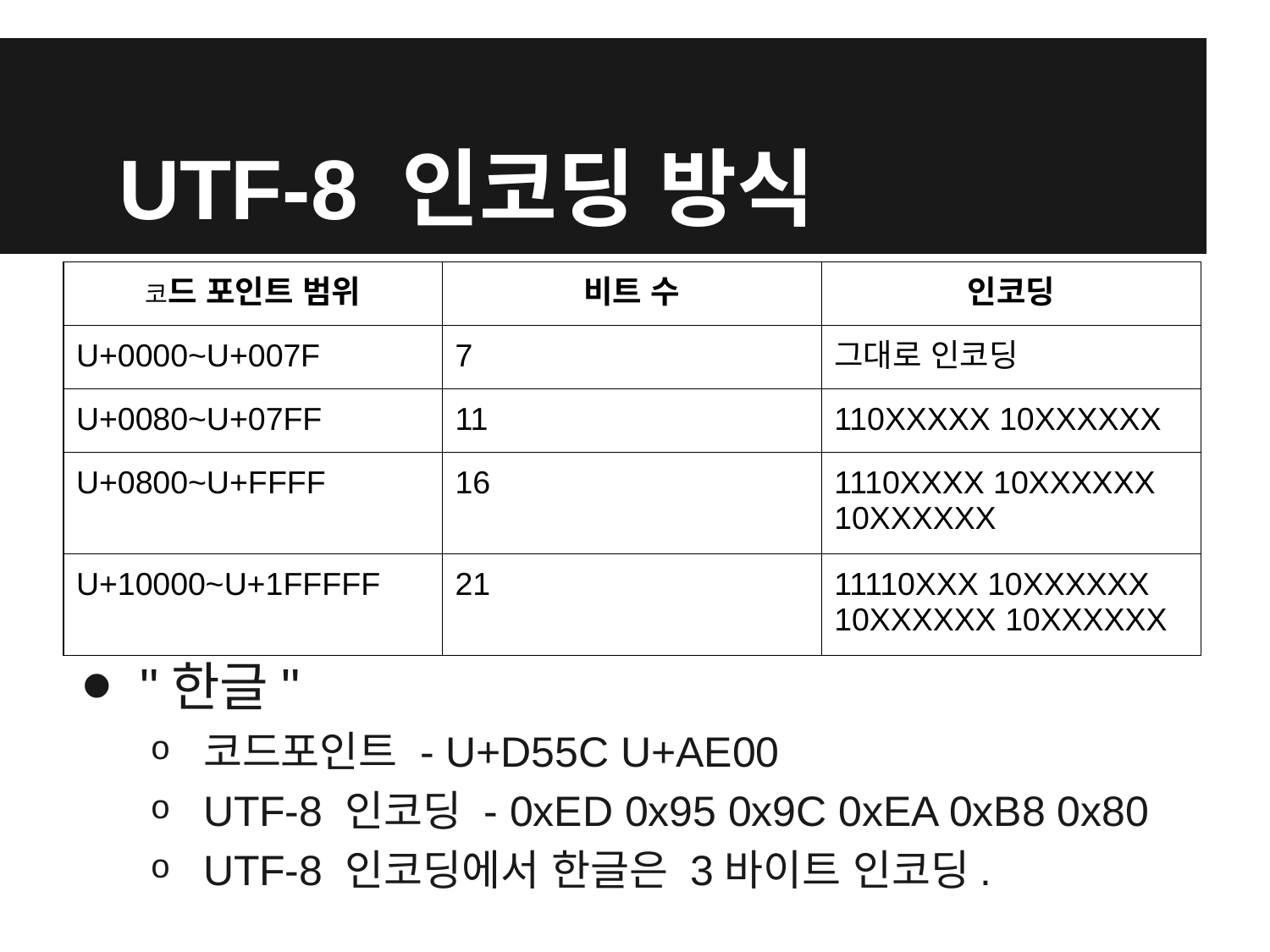

# UTF-8 인코딩 방식
| 코드 포인트 범위 | 비트 수 | 인코딩 |
| --- | --- | --- |
| U+0000~U+007F | 7 | 그대로 인코딩 |
| U+0080~U+07FF | 11 | 110XXXXX 10XXXXXX |
| U+0800~U+FFFF | 16 | 1110XXXX 10XXXXXX 10XXXXXX |
| U+10000~U+1FFFFF | 21 | 11110XXX 10XXXXXX 10XXXXXX 10XXXXXX |

"한글"
코드포인트 - U+D55C U+AE00
UTF-8 인코딩 - 0xED 0x95 0x9C 0xEA 0xB8 0x80
UTF-8 인코딩에서 한글은 3바이트 인코딩.